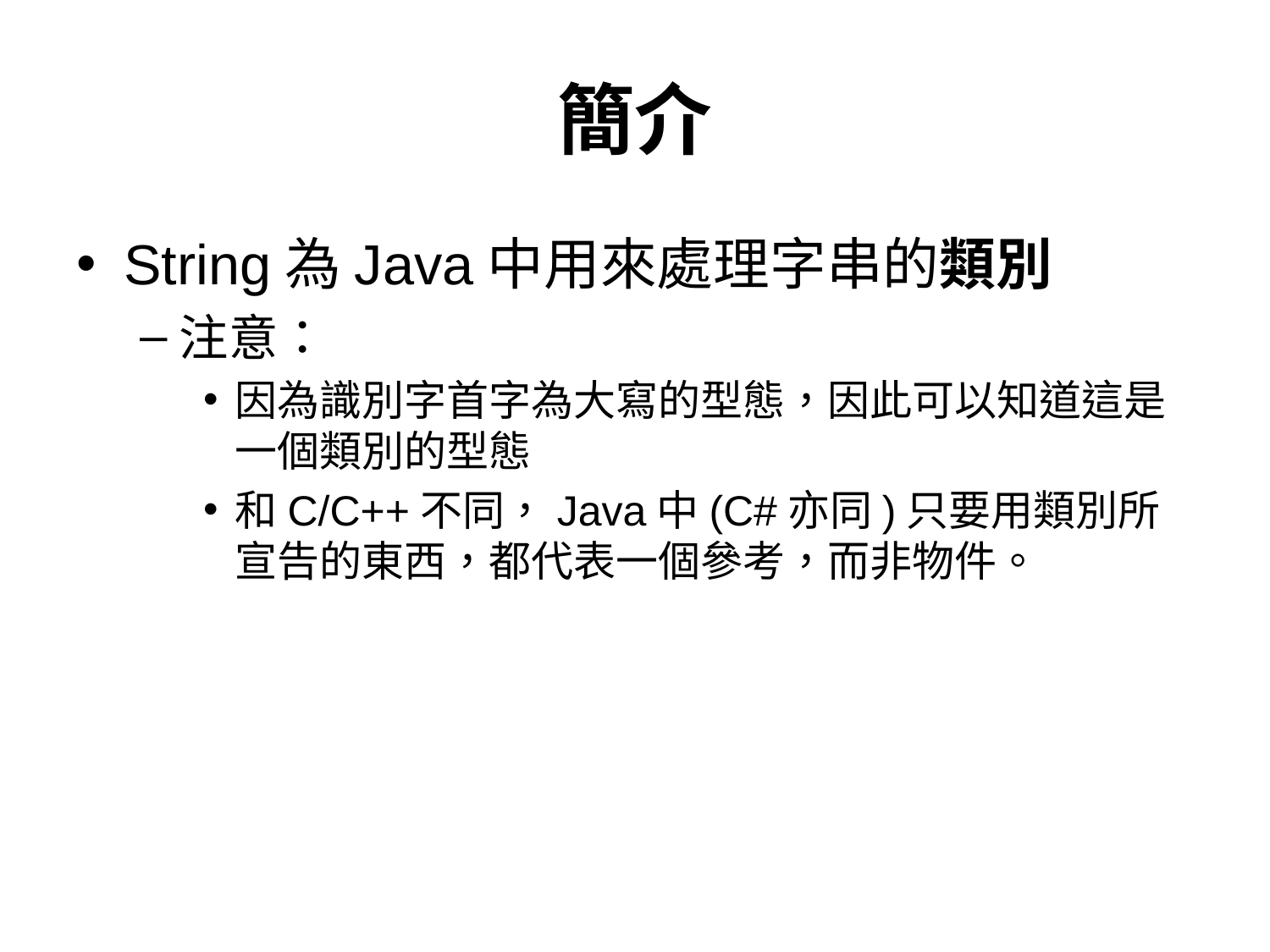

# 簡介
String為Java中用來處理字串的類別
注意：
因為識別字首字為大寫的型態，因此可以知道這是一個類別的型態
和C/C++不同，Java中(C#亦同)只要用類別所宣告的東西，都代表一個參考，而非物件。